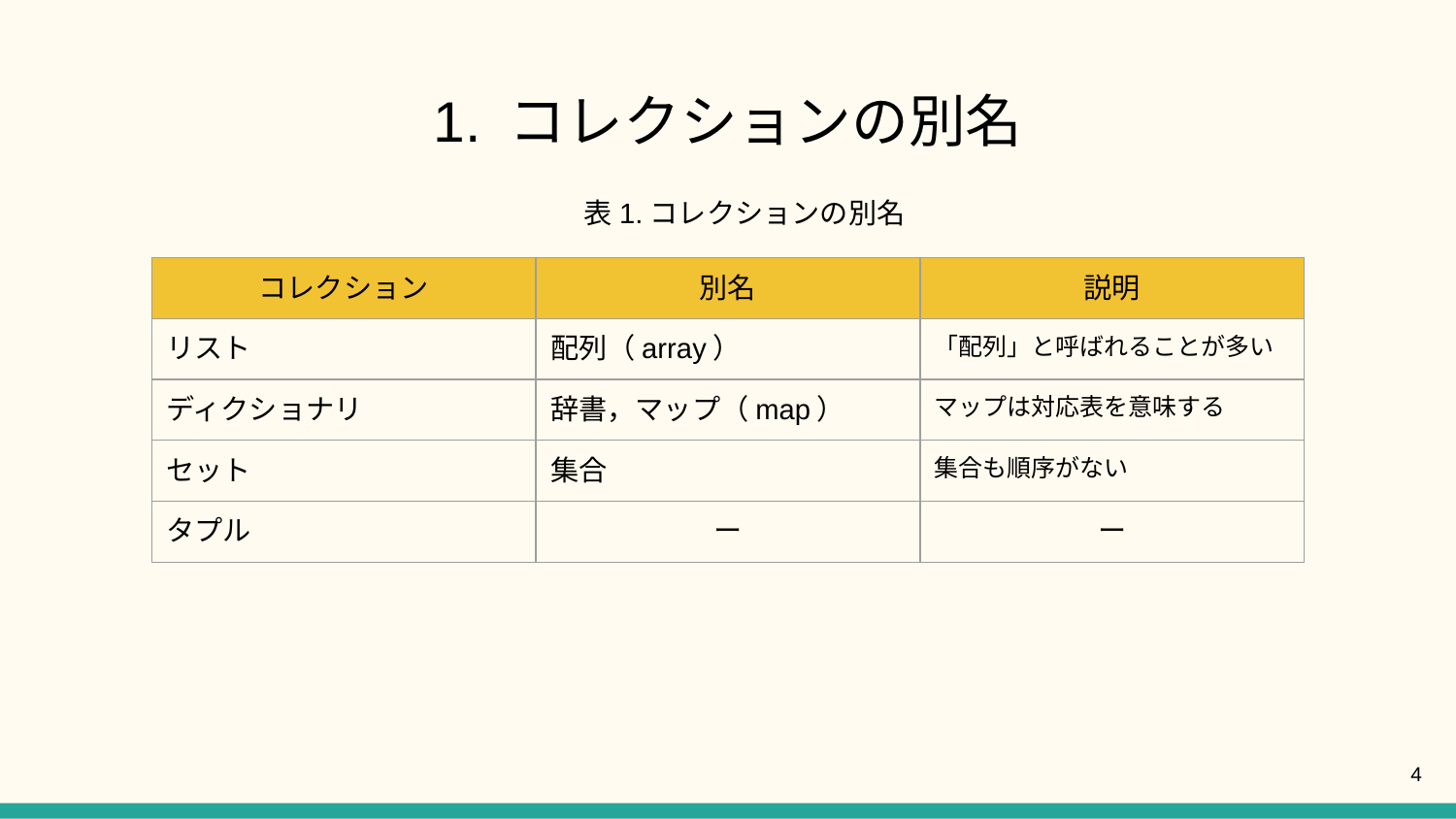

# 1. コレクションの別名
表1.コレクションの別名
| コレクション | 別名 | 説明 |
| --- | --- | --- |
| リスト | 配列（array） | 「配列」と呼ばれることが多い |
| ディクショナリ | 辞書，マップ（map） | マップは対応表を意味する |
| セット | 集合 | 集合も順序がない |
| タプル | ー | ー |
4